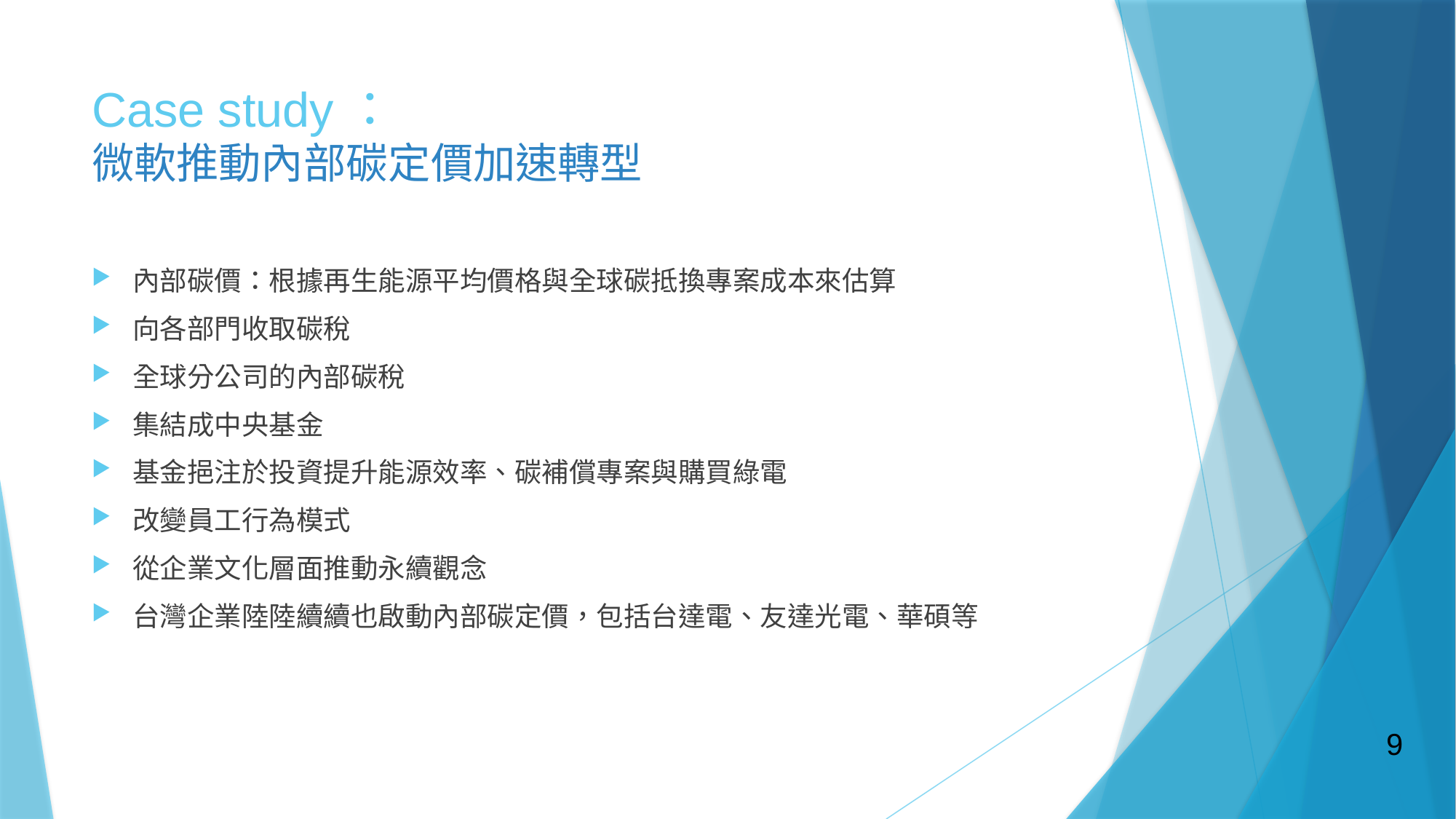

# Case study： 微軟推動內部碳定價加速轉型
內部碳價：根據再生能源平均價格與全球碳抵換專案成本來估算
向各部門收取碳稅
全球分公司的內部碳稅
集結成中央基金
基金挹注於投資提升能源效率、碳補償專案與購買綠電
改變員工行為模式
從企業文化層面推動永續觀念
台灣企業陸陸續續也啟動內部碳定價，包括台達電、友達光電、華碩等
9